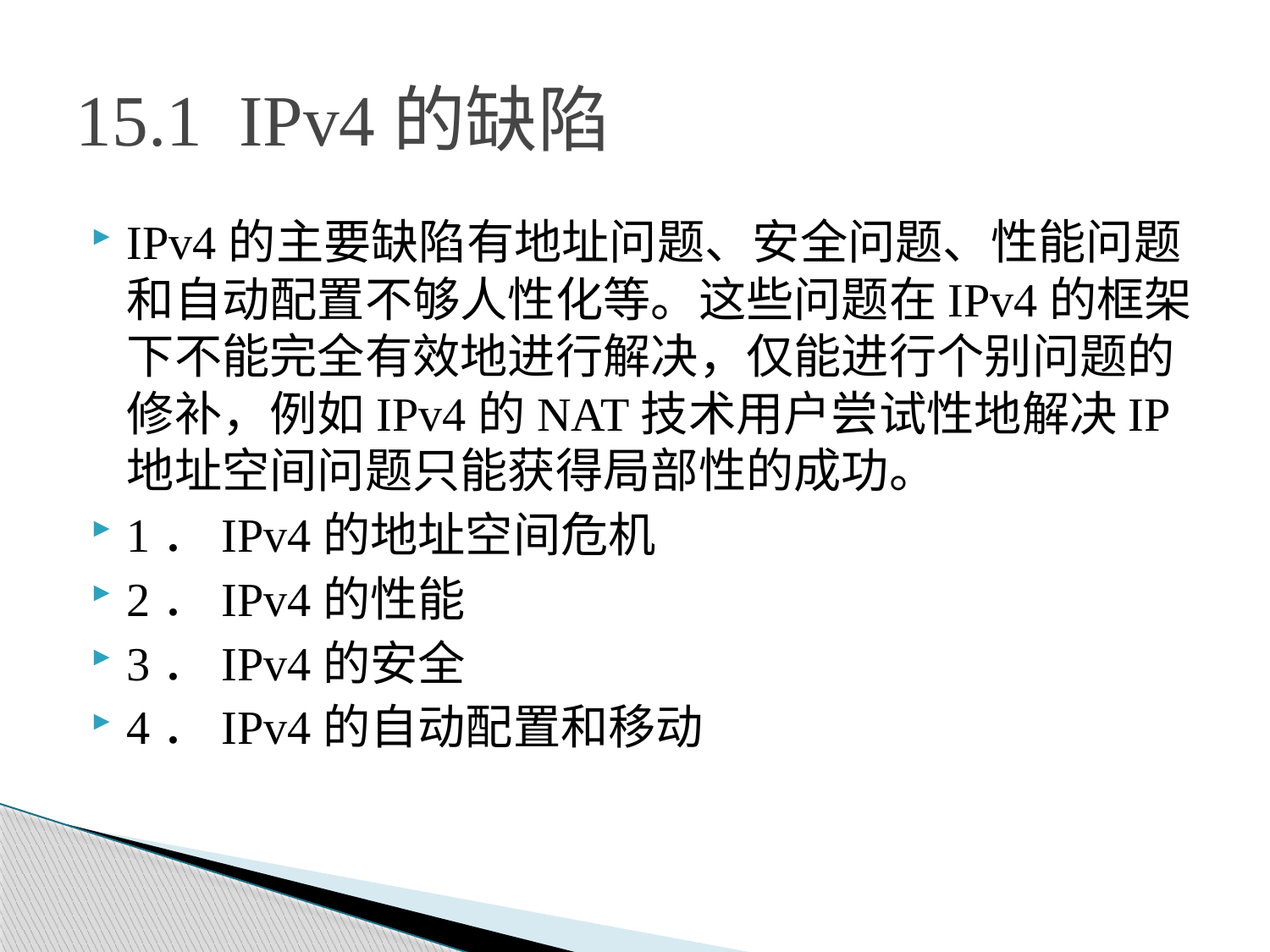

# 15.1  IPv4的缺陷
IPv4的主要缺陷有地址问题、安全问题、性能问题和自动配置不够人性化等。这些问题在IPv4的框架下不能完全有效地进行解决，仅能进行个别问题的修补，例如IPv4的NAT技术用户尝试性地解决IP地址空间问题只能获得局部性的成功。
1．IPv4的地址空间危机
2．IPv4的性能
3．IPv4的安全
4．IPv4的自动配置和移动